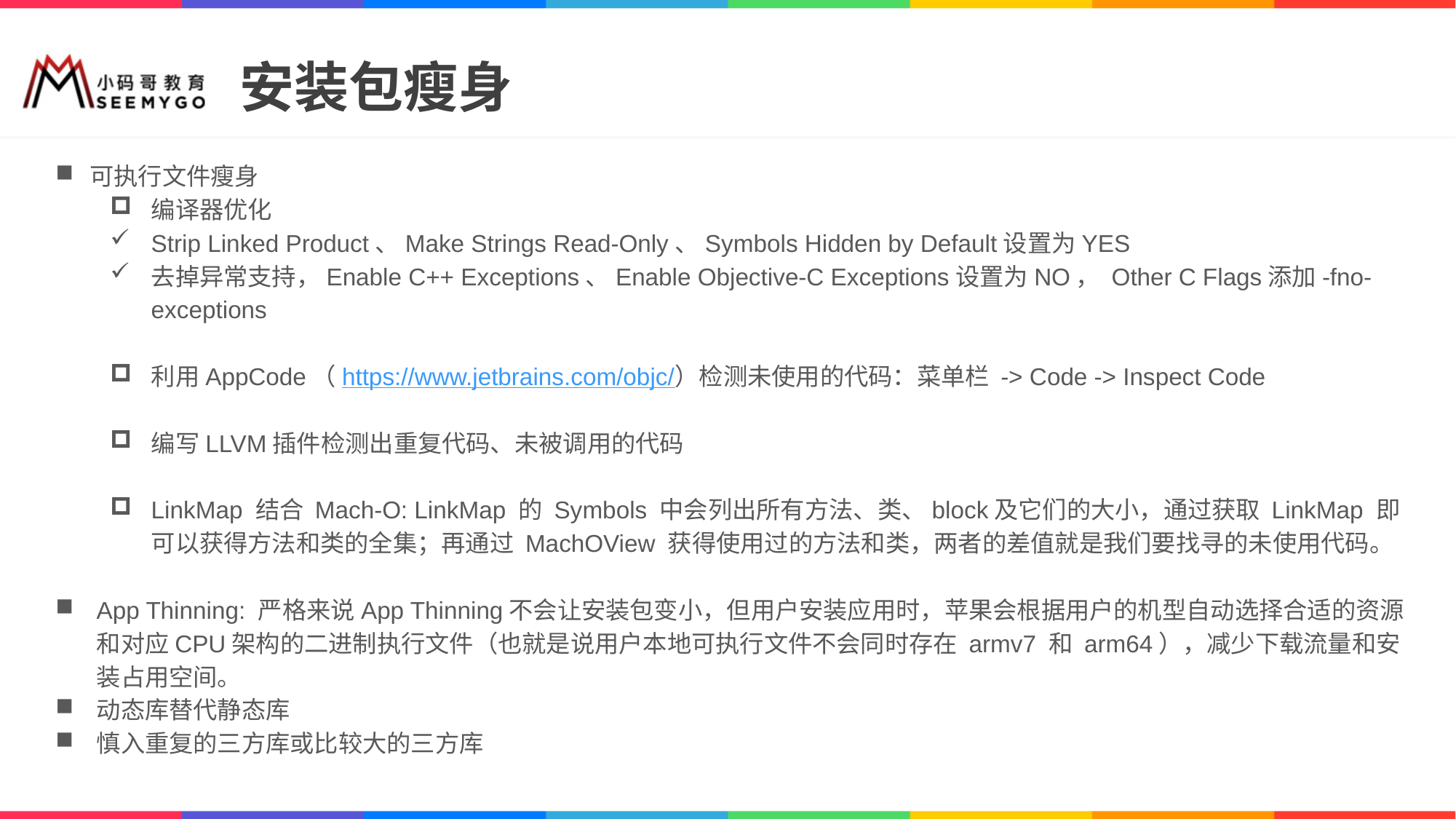

# 安装包瘦身
可执行文件瘦身
编译器优化
Strip Linked Product、Make Strings Read-Only、Symbols Hidden by Default设置为YES
去掉异常支持，Enable C++ Exceptions、Enable Objective-C Exceptions设置为NO， Other C Flags添加-fno-exceptions

利用AppCode（https://www.jetbrains.com/objc/）检测未使用的代码：菜单栏 -> Code -> Inspect Code

编写LLVM插件检测出重复代码、未被调用的代码

LinkMap 结合 Mach-O: LinkMap 的 Symbols 中会列出所有方法、类、block及它们的大小，通过获取 LinkMap 即可以获得方法和类的全集；再通过 MachOView 获得使用过的方法和类，两者的差值就是我们要找寻的未使用代码。

App Thinning: 严格来说App Thinning不会让安装包变小，但用户安装应用时，苹果会根据用户的机型自动选择合适的资源和对应CPU架构的二进制执行文件（也就是说用户本地可执行文件不会同时存在 armv7 和 arm64），减少下载流量和安装占用空间。
动态库替代静态库
慎入重复的三方库或比较大的三方库